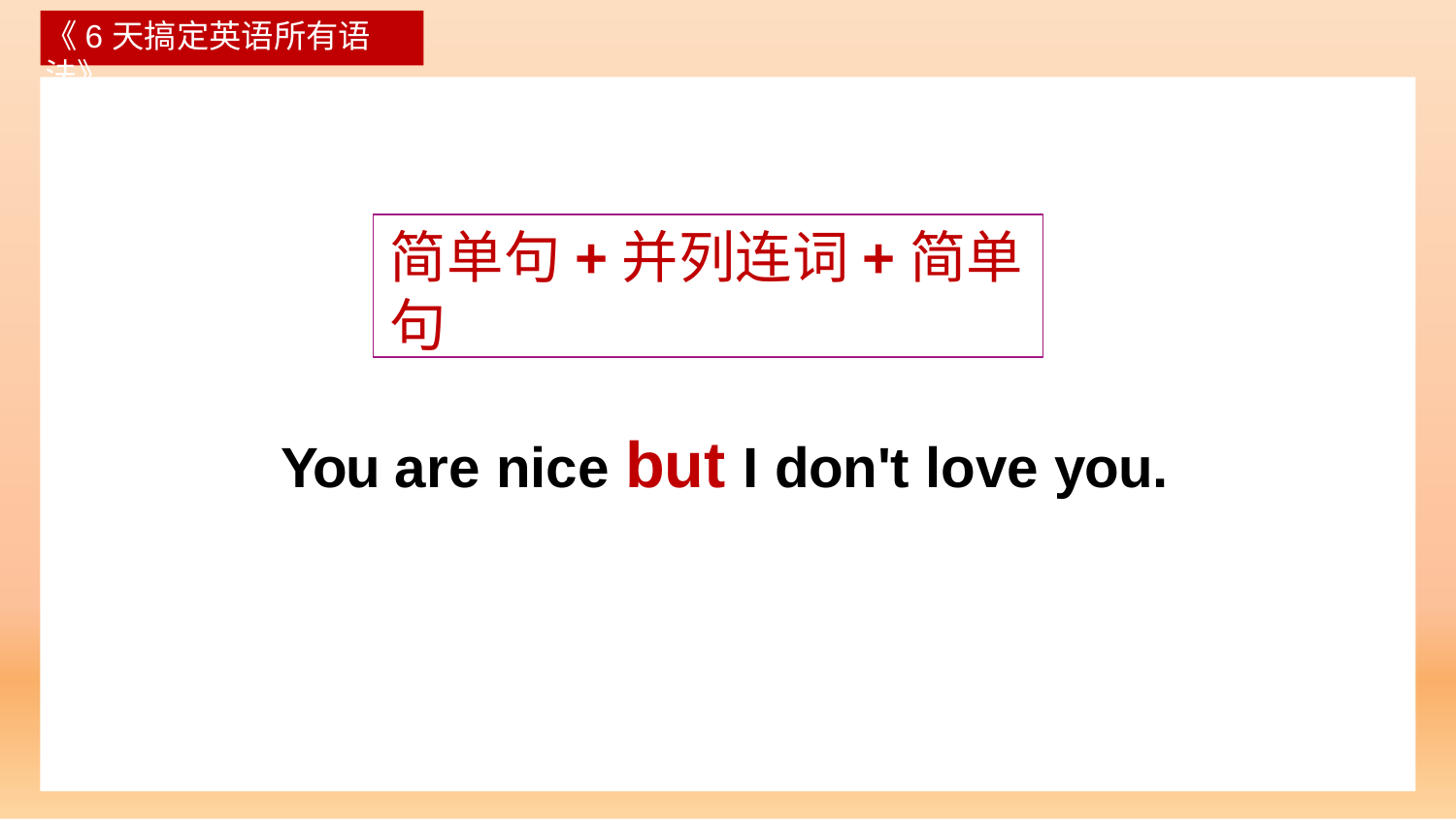

《6天搞定英语所有语法》
简单句+并列连词+简单句
You are nice but I don't love you.